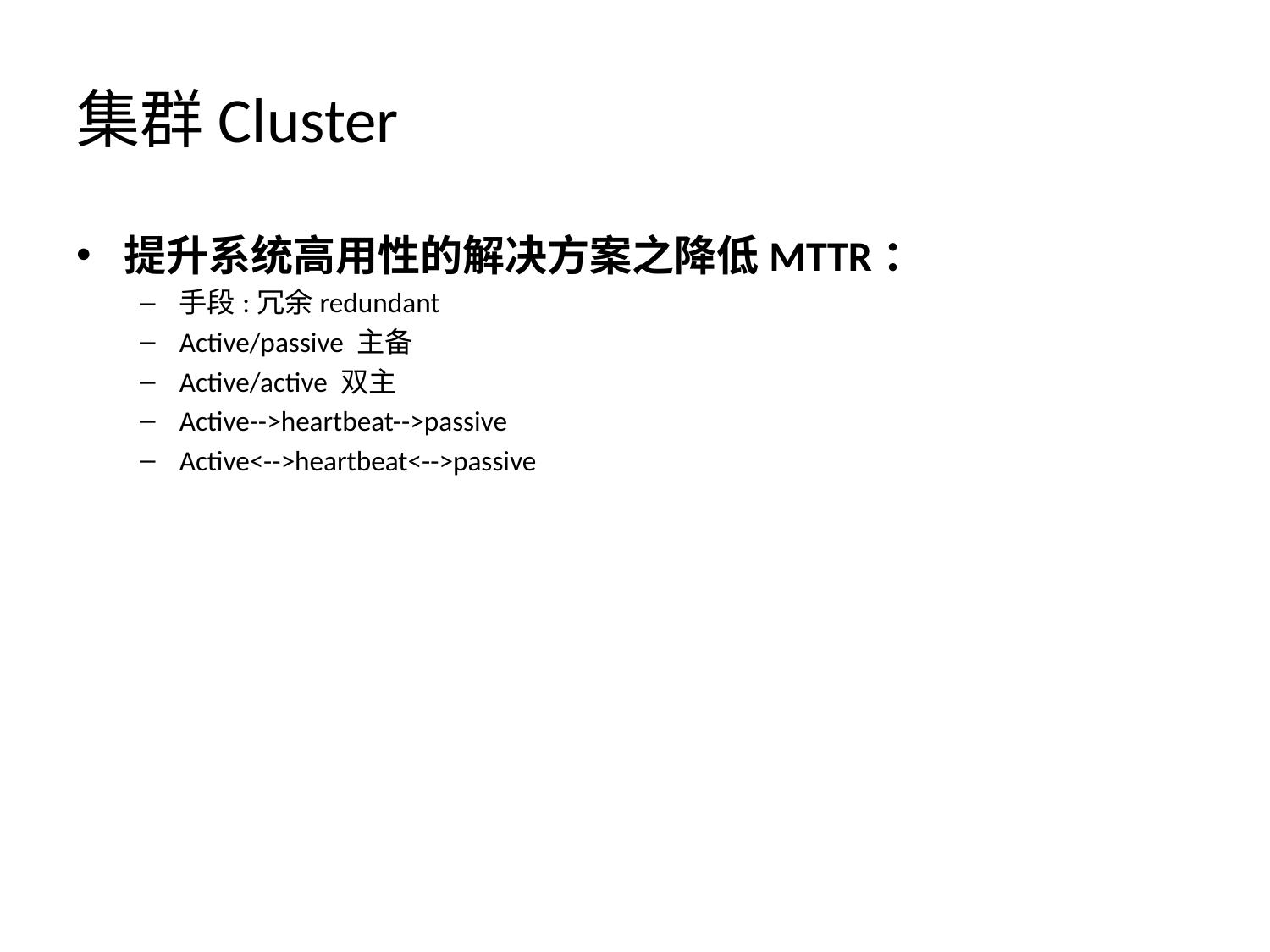

# 集群Cluster
提升系统高用性的解决方案之降低MTTR：
手段:冗余redundant
Active/passive 主备
Active/active 双主
Active-->heartbeat-->passive
Active<-->heartbeat<-->passive